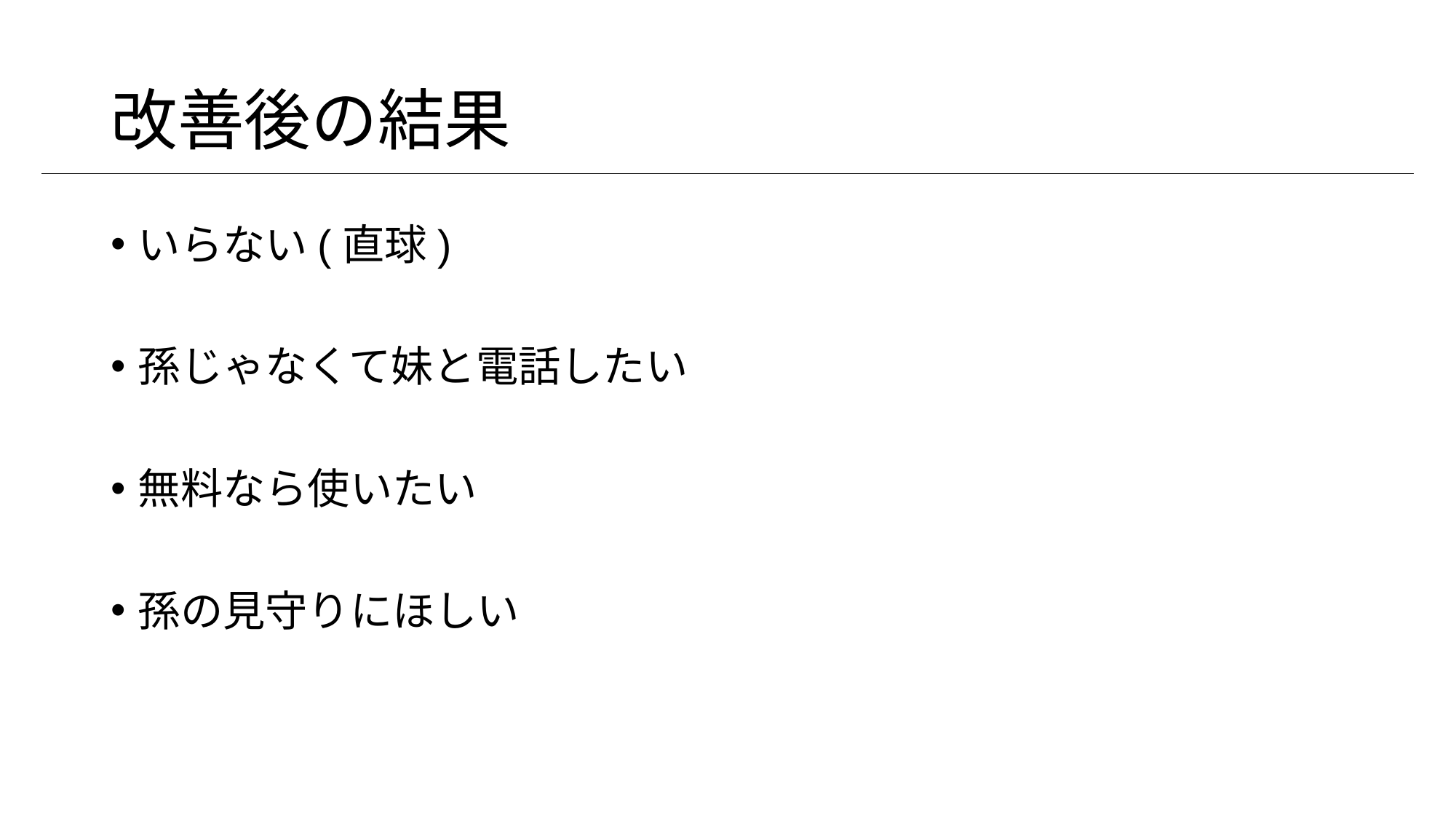

# 改善後の結果
いらない(直球)

孫じゃなくて妹と電話したい

無料なら使いたい

孫の見守りにほしい